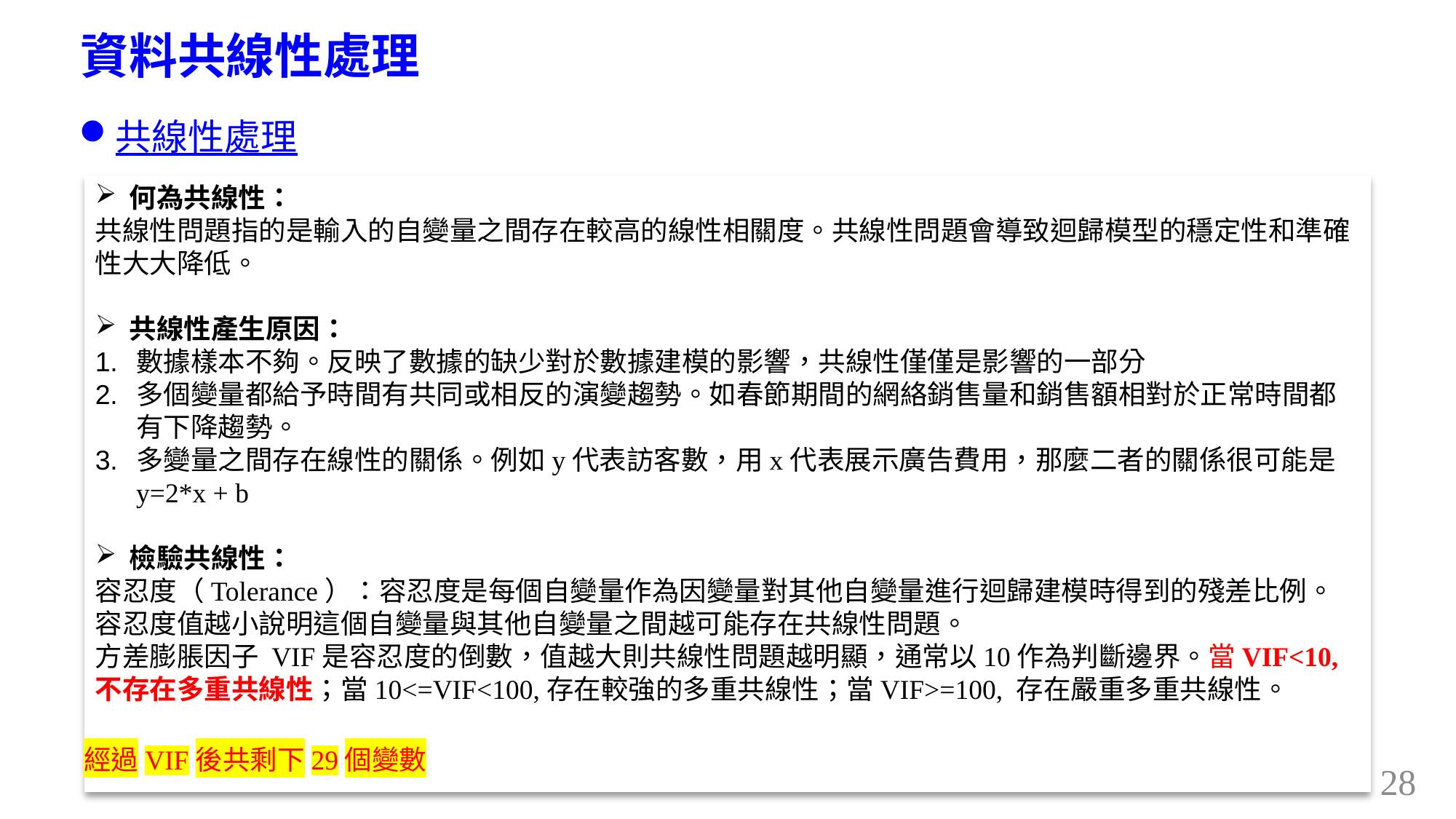

資料共線性處理
共線性處理
何為共線性：
共線性問題指的是輸入的自變量之間存在較高的線性相關度。共線性問題會導致迴歸模型的穩定性和準確性大大降低。

共線性產生原因：
數據樣本不夠。反映了數據的缺少對於數據建模的影響，共線性僅僅是影響的一部分
多個變量都給予時間有共同或相反的演變趨勢。如春節期間的網絡銷售量和銷售額相對於正常時間都有下降趨勢。
多變量之間存在線性的關係。例如y代表訪客數，用x代表展示廣告費用，那麼二者的關係很可能是y=2*x + b

檢驗共線性：
容忍度（Tolerance）：容忍度是每個自變量作為因變量對其他自變量進行迴歸建模時得到的殘差比例。容忍度值越小說明這個自變量與其他自變量之間越可能存在共線性問題。
方差膨脹因子 VIF是容忍度的倒數，值越大則共線性問題越明顯，通常以10作為判斷邊界。當VIF<10,不存在多重共線性；當10<=VIF<100,存在較強的多重共線性；當VIF>=100, 存在嚴重多重共線性。

經過VIF後共剩下29個變數
28